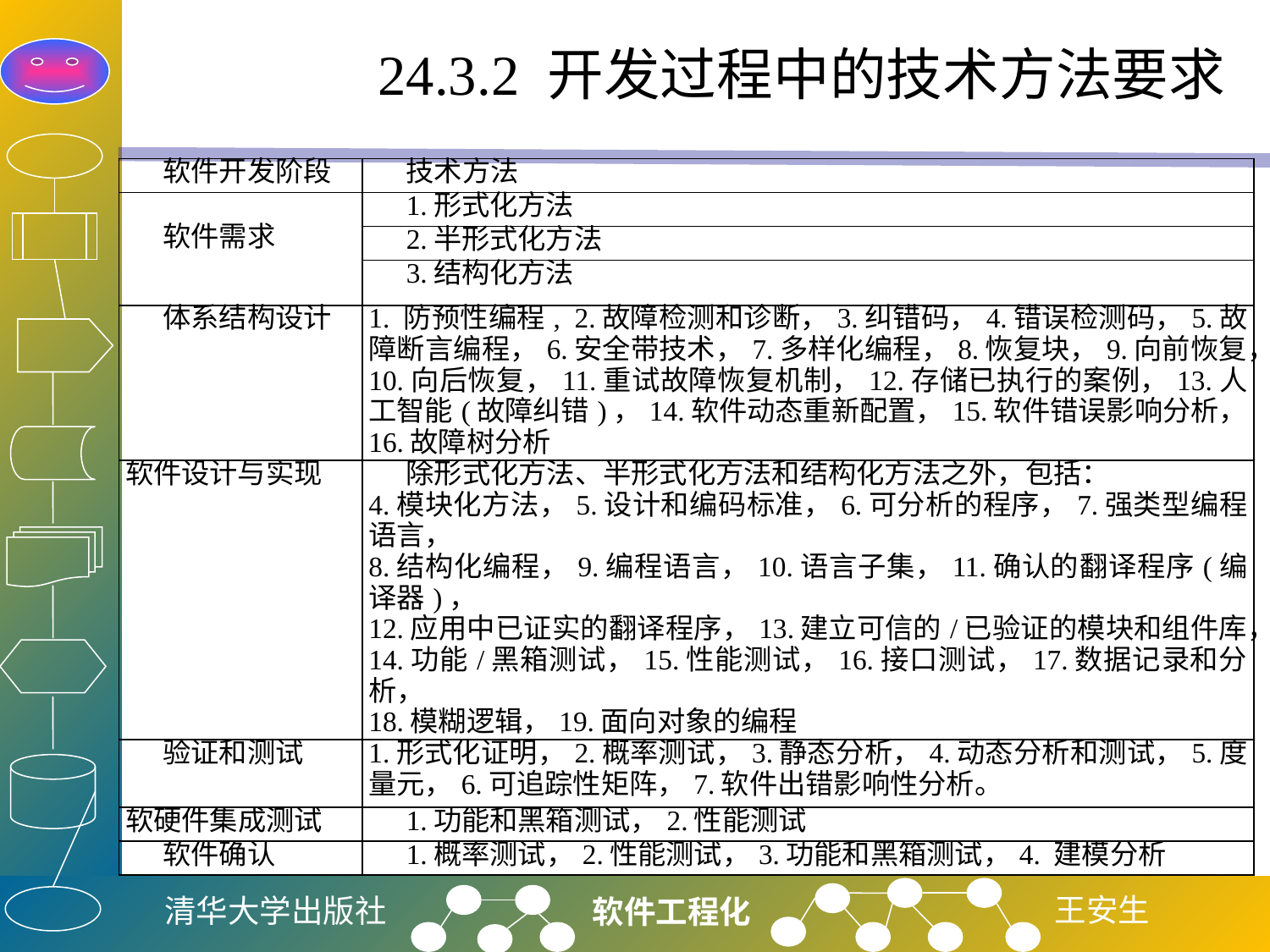

# 24.3.2 开发过程中的技术方法要求
| 软件开发阶段 | 技术方法 |
| --- | --- |
| 软件需求 | 1.形式化方法 |
|  | 2.半形式化方法 |
|  | 3.结构化方法 |
| 体系结构设计 | 1. 防预性编程, 2.故障检测和诊断，3.纠错码，4.错误检测码，5.故障断言编程，6.安全带技术，7.多样化编程，8.恢复块，9.向前恢复，10.向后恢复，11.重试故障恢复机制，12.存储已执行的案例，13.人工智能(故障纠错)，14.软件动态重新配置，15.软件错误影响分析，16.故障树分析 |
| 软件设计与实现 | 除形式化方法、半形式化方法和结构化方法之外，包括： 4.模块化方法，5.设计和编码标准，6.可分析的程序，7.强类型编程语言， 8.结构化编程，9.编程语言，10.语言子集，11.确认的翻译程序(编译器)， 12.应用中已证实的翻译程序，13.建立可信的/已验证的模块和组件库， 14.功能/黑箱测试，15.性能测试，16.接口测试，17.数据记录和分析， 18.模糊逻辑，19.面向对象的编程 |
| 验证和测试 | 1.形式化证明，2.概率测试，3.静态分析，4.动态分析和测试，5.度量元，6.可追踪性矩阵，7.软件出错影响性分析。 |
| 软硬件集成测试 | 1.功能和黑箱测试，2.性能测试 |
| 软件确认 | 1.概率测试，2.性能测试，3.功能和黑箱测试，4. 建模分析 |